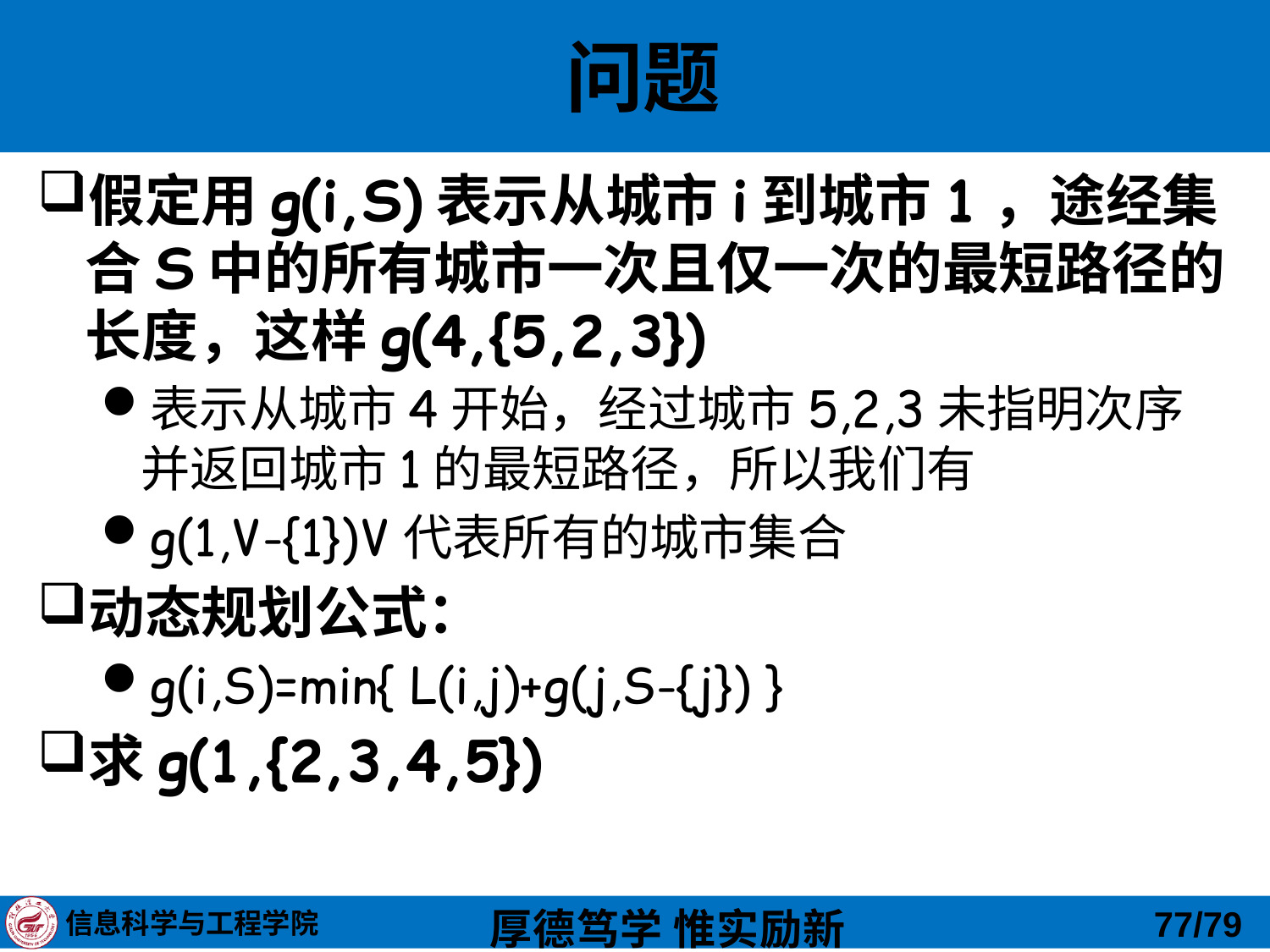

# 问题
假定用g(i,S)表示从城市i到城市1，途经集合S中的所有城市一次且仅一次的最短路径的长度，这样g(4,{5,2,3})
表示从城市4开始，经过城市5,2,3未指明次序并返回城市1的最短路径，所以我们有
g(1,V-{1})V代表所有的城市集合
动态规划公式：
g(i,S)=min{ L(i,j)+g(j,S-{j}) }
求g(1,{2,3,4,5})

77/79